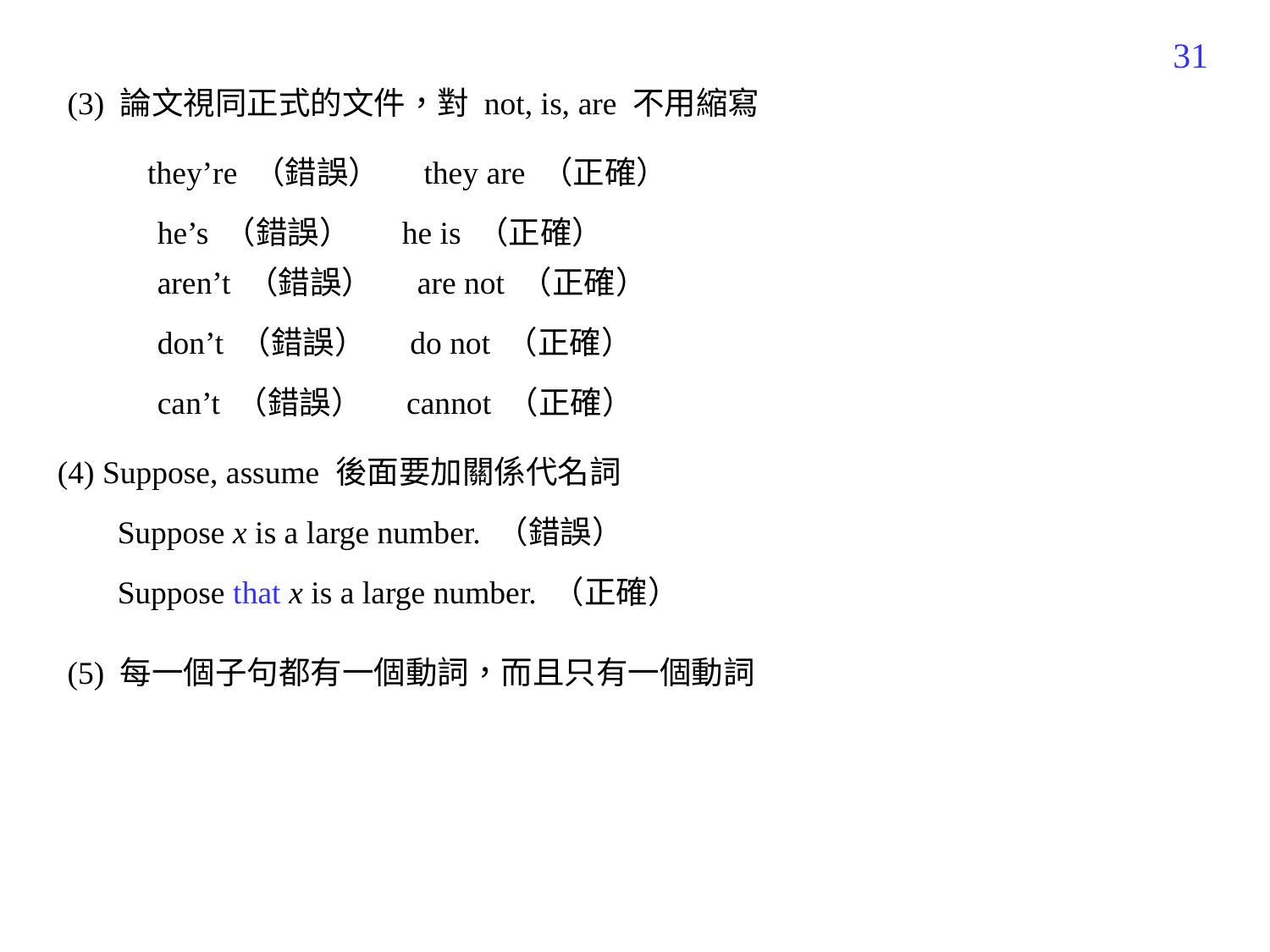

31
(3) 論文視同正式的文件，對 not, is, are 不用縮寫
they’re （錯誤）     they are （正確）
he’s （錯誤）      he is （正確）
aren’t （錯誤）     are not （正確）
don’t （錯誤）     do not （正確）
can’t （錯誤）     cannot （正確）
(4) Suppose, assume 後面要加關係代名詞
Suppose x is a large number. （錯誤）
Suppose that x is a large number. （正確）
(5) 每一個子句都有一個動詞，而且只有一個動詞